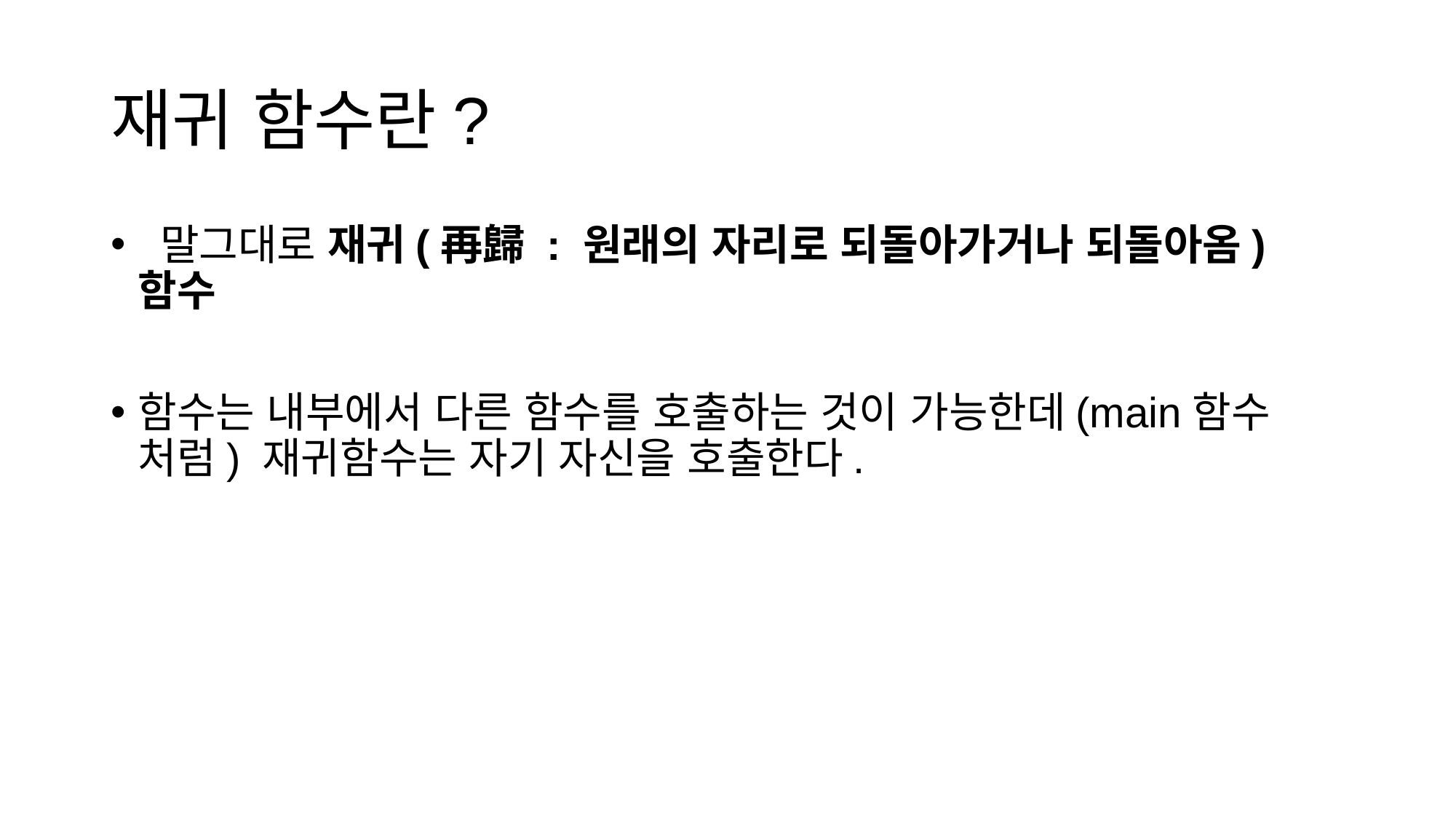

# 재귀 함수란?
 말그대로 재귀(再歸 : 원래의 자리로 되돌아가거나 되돌아옴) 함수

함수는 내부에서 다른 함수를 호출하는 것이 가능한데(main함수 처럼) 재귀함수는 자기 자신을 호출한다.